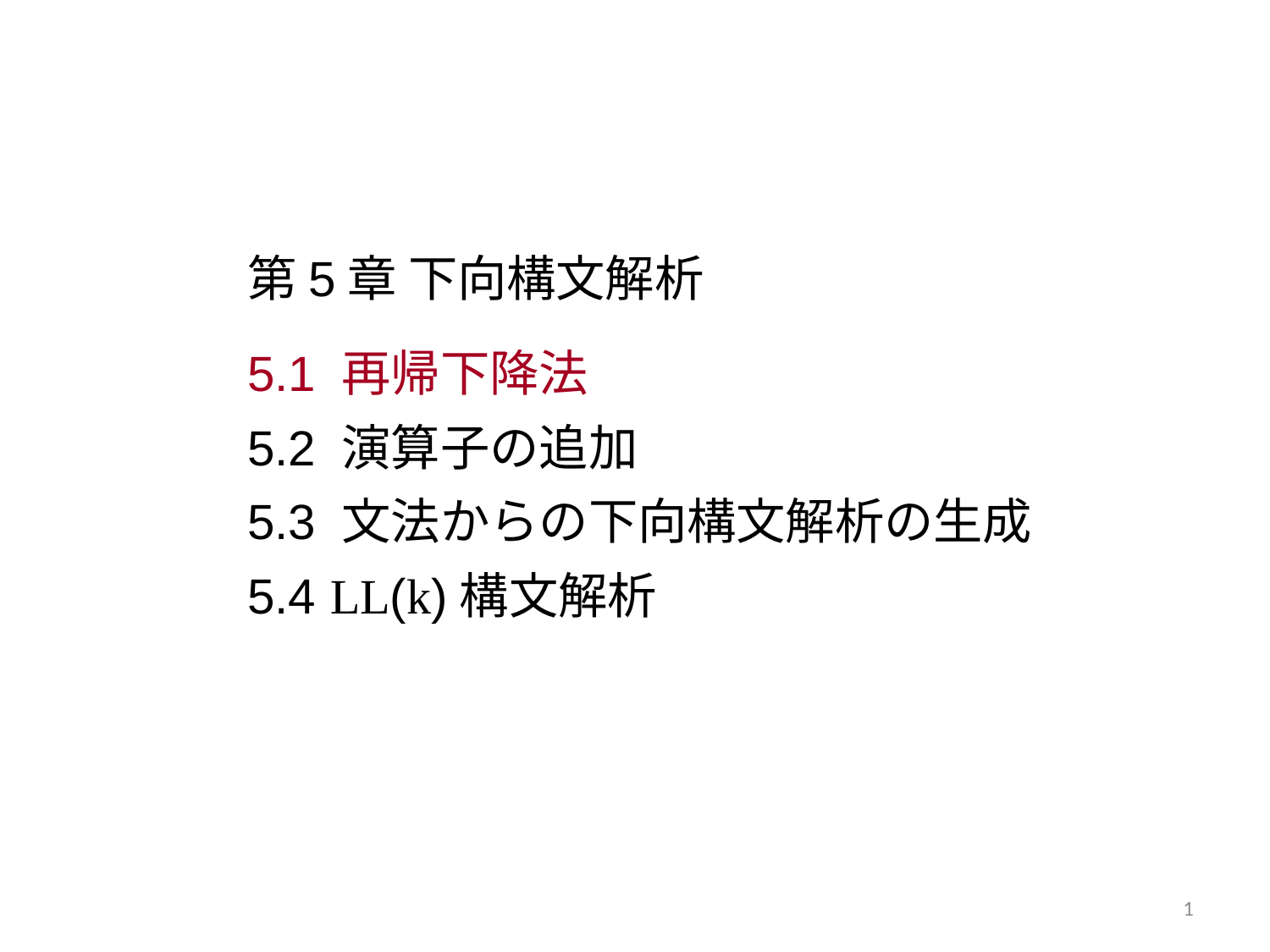

第5章 下向構文解析

5.1 再帰下降法
5.2 演算子の追加
5.3 文法からの下向構文解析の生成
5.4 LL(k)構文解析
1